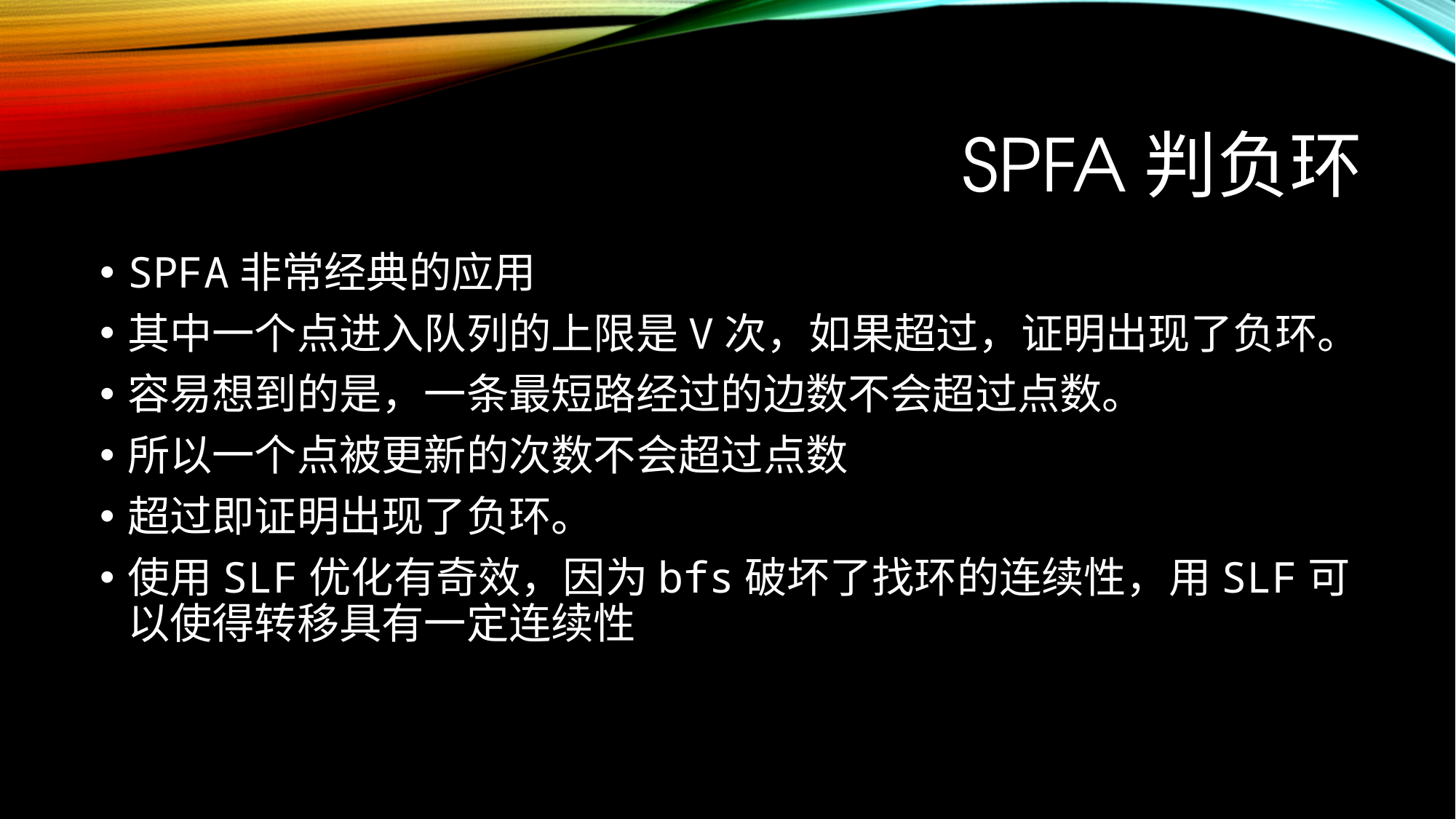

# SPFA判负环
SPFA非常经典的应用
其中一个点进入队列的上限是V次，如果超过，证明出现了负环。
容易想到的是，一条最短路经过的边数不会超过点数。
所以一个点被更新的次数不会超过点数
超过即证明出现了负环。
使用SLF优化有奇效，因为bfs破坏了找环的连续性，用SLF可以使得转移具有一定连续性